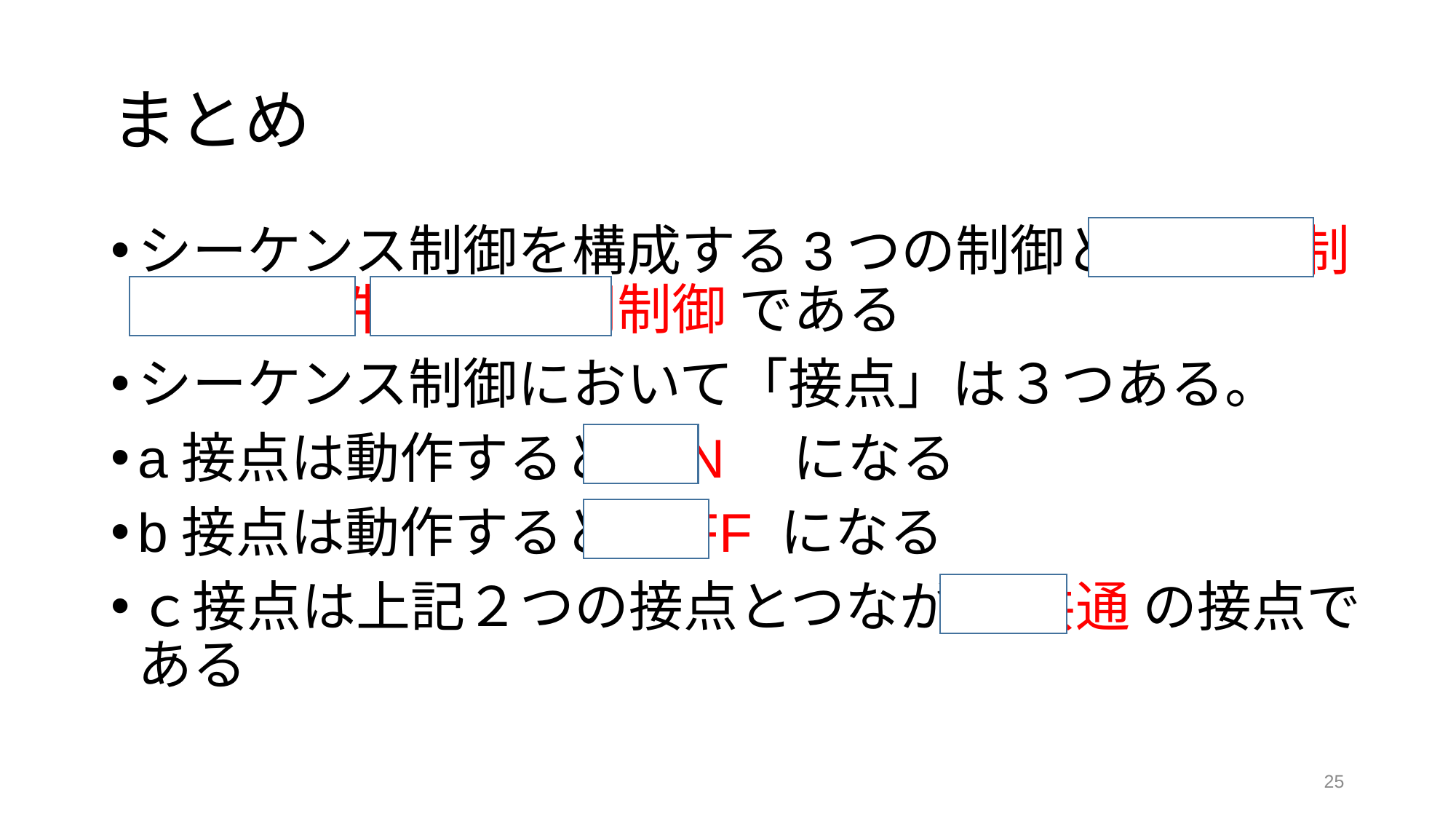

# まとめ

シーケンス制御を構成する3つの制御とは 順序制御       条件制御 時間制御 である
シーケンス制御において「接点」は３つある。
a接点は動作すると ON　になる
b接点は動作すると OFF になる
ｃ接点は上記２つの接点とつながる 共通 の接点である

25